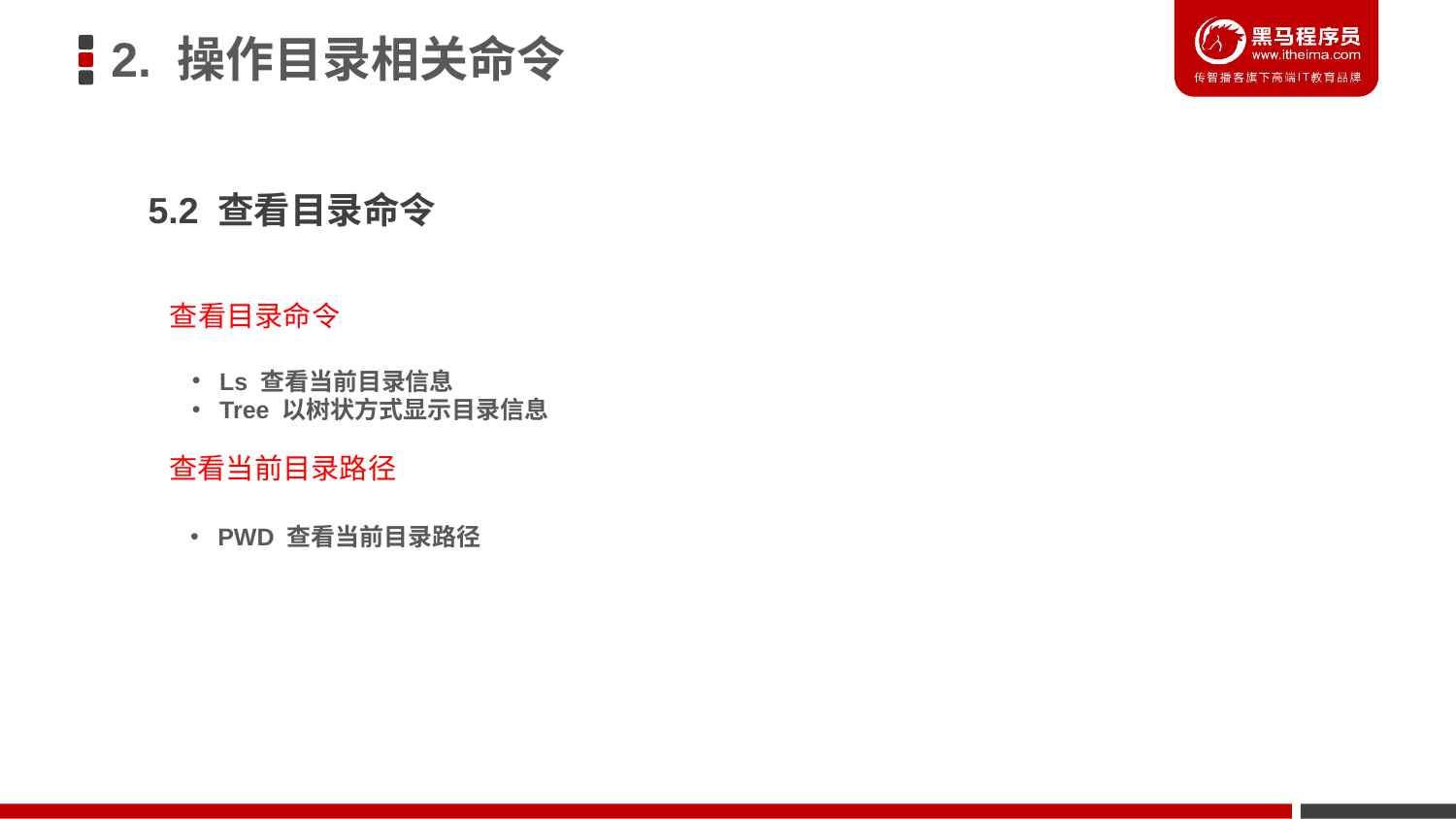

2. 操作目录相关命令
5.2 查看目录命令
查看目录命令
Ls 查看当前目录信息
Tree 以树状方式显示目录信息
查看当前目录路径

PWD 查看当前目录路径